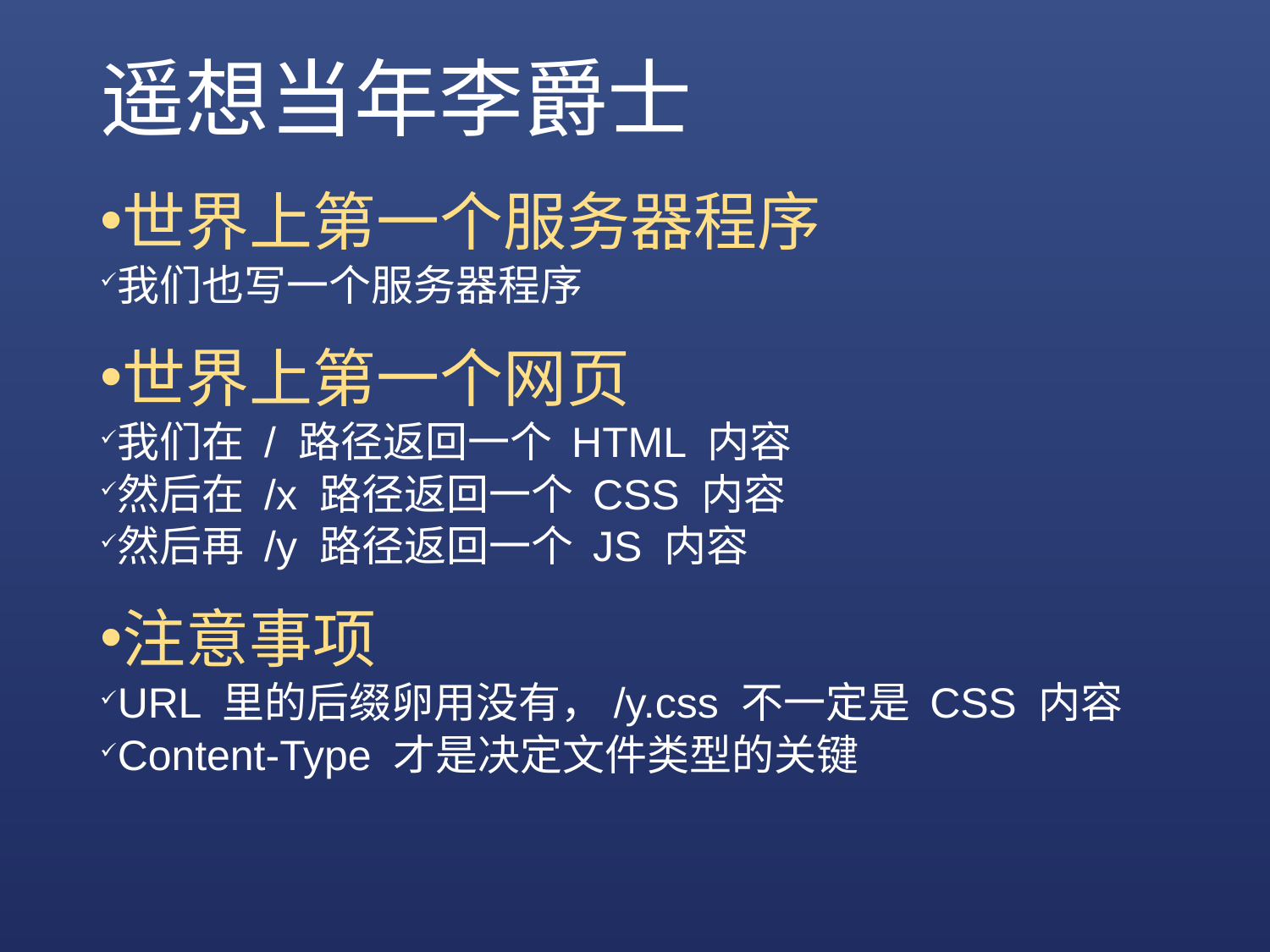

# 遥想当年李爵士
世界上第一个服务器程序
我们也写一个服务器程序
世界上第一个网页
我们在 / 路径返回一个 HTML 内容
然后在 /x 路径返回一个 CSS 内容
然后再 /y 路径返回一个 JS 内容
注意事项
URL 里的后缀卵用没有，/y.css 不一定是 CSS 内容
Content-Type 才是决定文件类型的关键